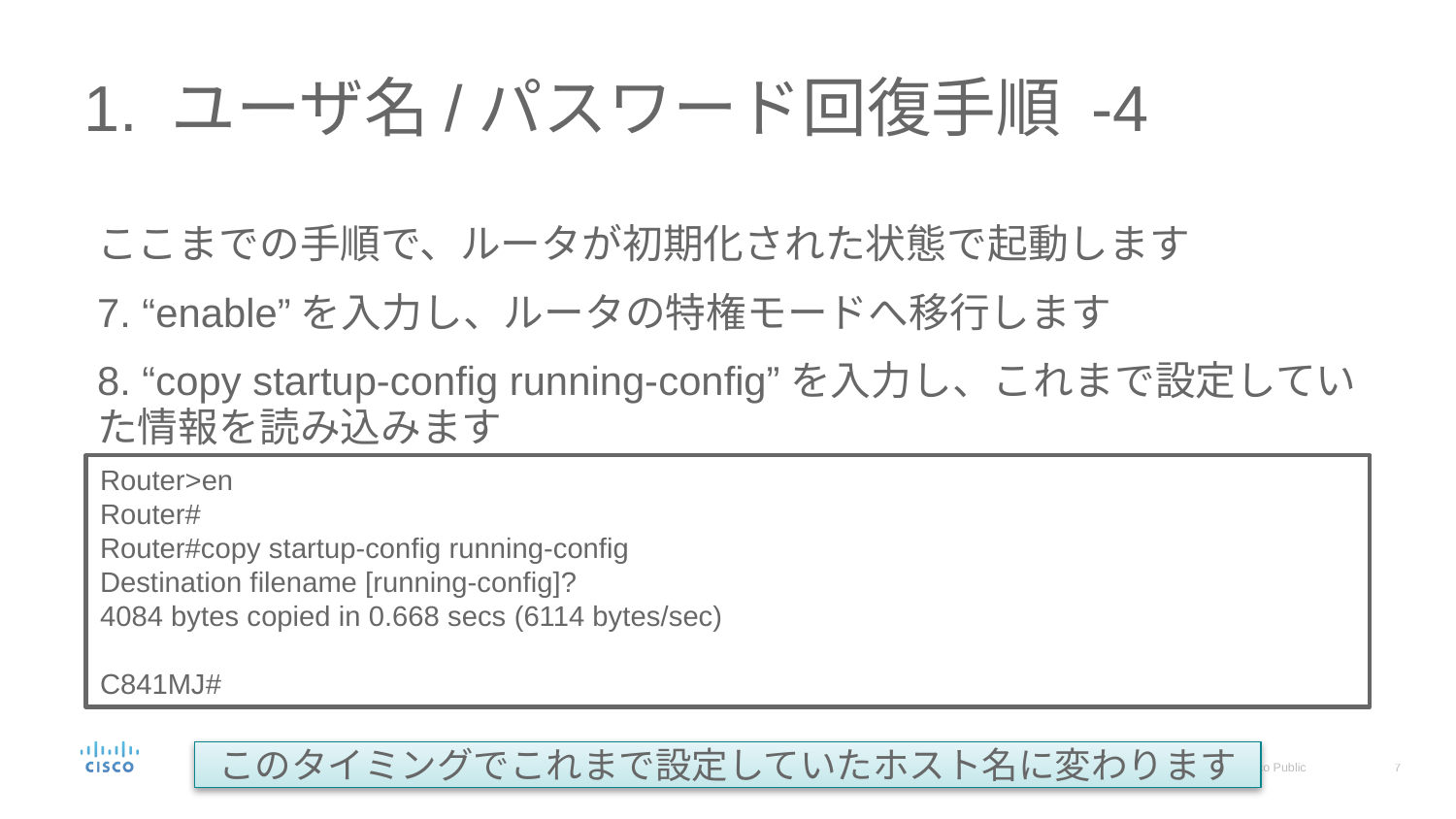

# 1. ユーザ名/パスワード回復手順 -4
ここまでの手順で、ルータが初期化された状態で起動します
7. “enable”を入力し、ルータの特権モードへ移行します
8. “copy startup-config running-config”を入力し、これまで設定していた情報を読み込みます
Router>en
Router#
Router#copy startup-config running-config
Destination filename [running-config]?
4084 bytes copied in 0.668 secs (6114 bytes/sec)

C841MJ#
このタイミングでこれまで設定していたホスト名に変わります